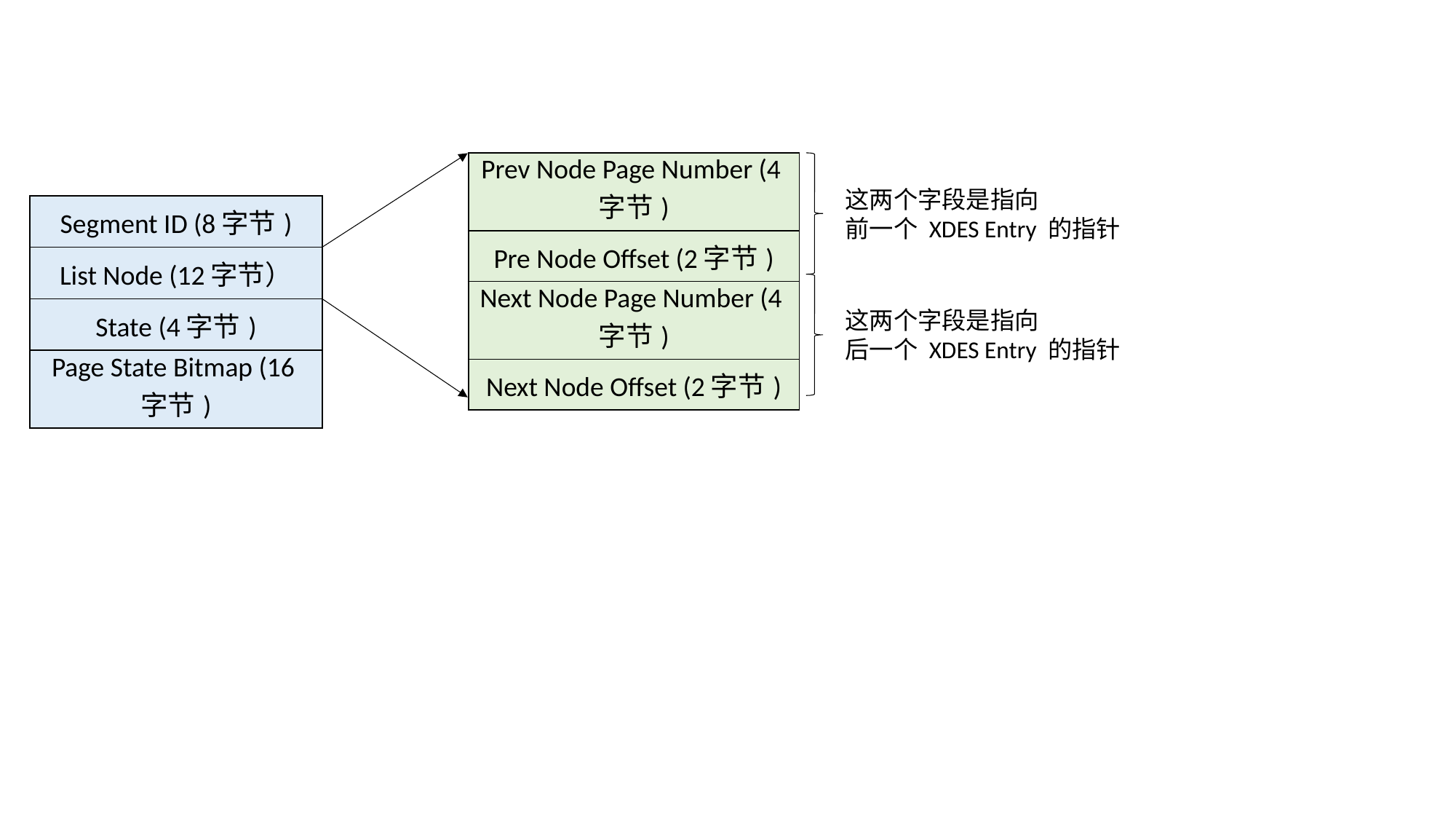

| Prev Node Page Number (4字节) |
| --- |
| Pre Node Offset (2字节) |
| Next Node Page Number (4字节) |
| Next Node Offset (2字节) |

这两个字段是指向
前一个 XDES Entry 的指针
| Segment ID (8字节) |
| --- |
| List Node (12字节） |
| State (4字节) |
| Page State Bitmap (16字节) |

这两个字段是指向
后一个 XDES Entry 的指针